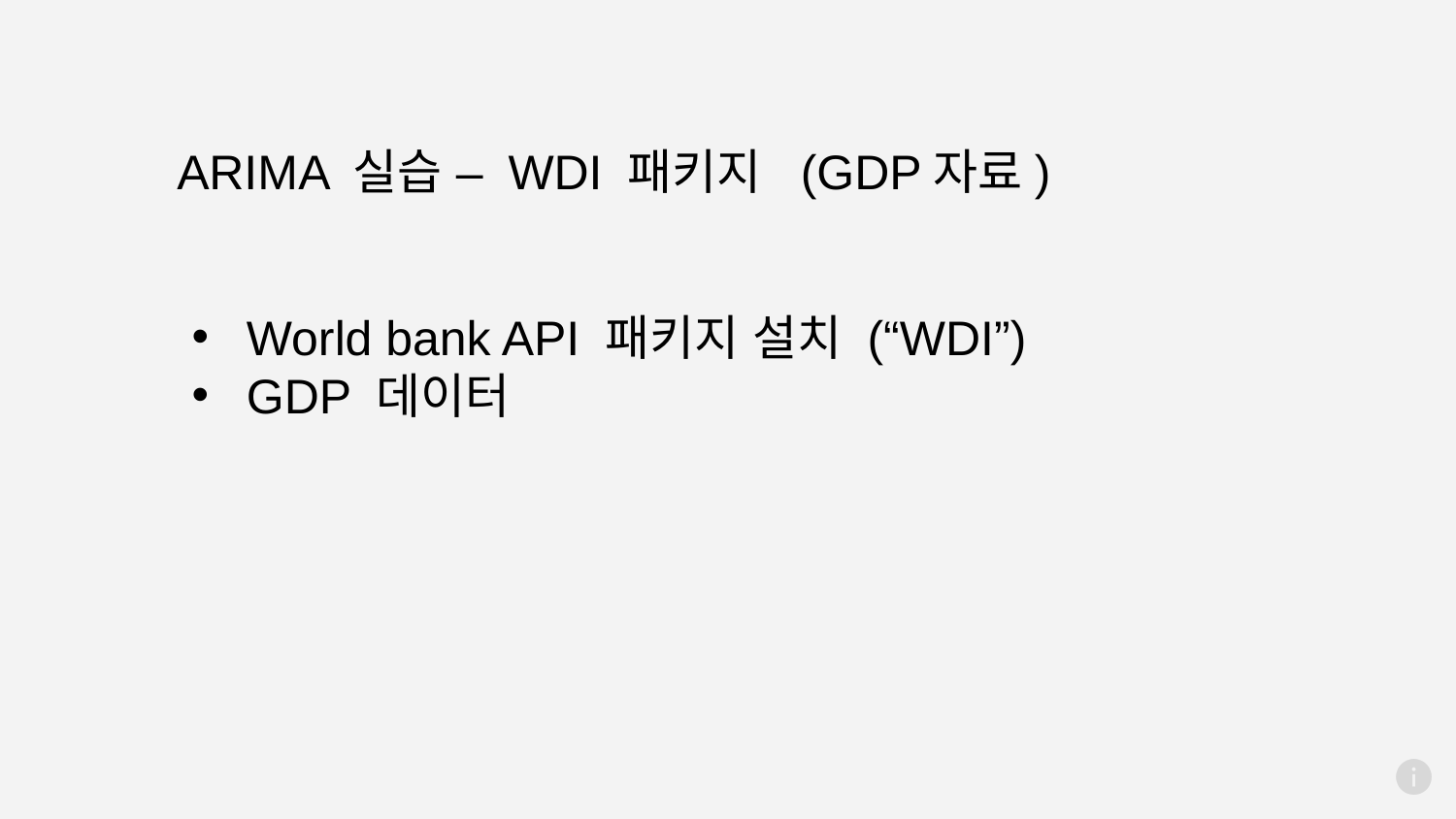

ARIMA 실습 – WDI 패키지  (GDP자료)
World bank API 패키지 설치 (“WDI”)
GDP 데이터